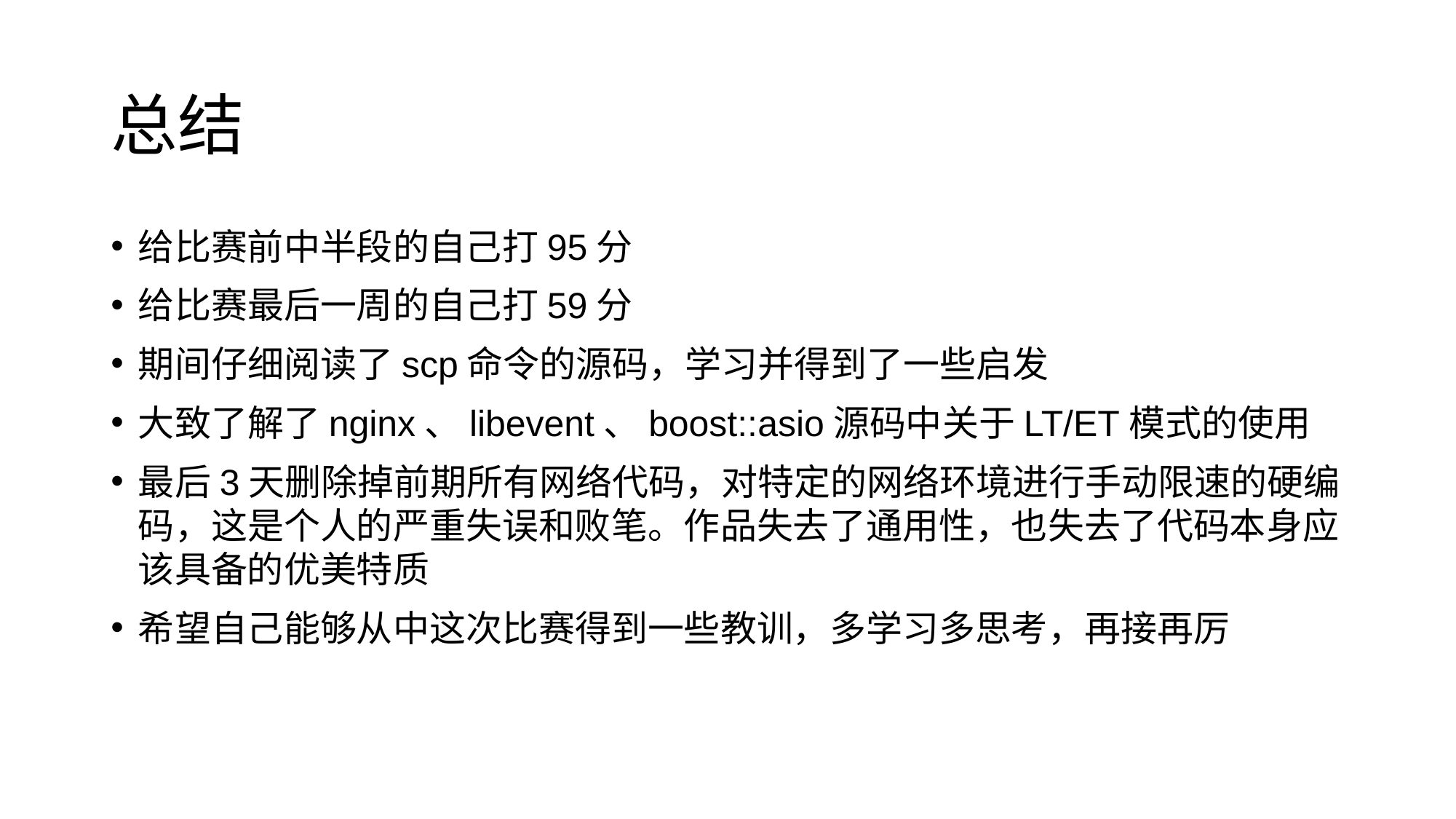

# 总结
给比赛前中半段的自己打95分
给比赛最后一周的自己打59分
期间仔细阅读了scp命令的源码，学习并得到了一些启发
大致了解了nginx、libevent、boost::asio源码中关于LT/ET模式的使用
最后3天删除掉前期所有网络代码，对特定的网络环境进行手动限速的硬编码，这是个人的严重失误和败笔。作品失去了通用性，也失去了代码本身应该具备的优美特质
希望自己能够从中这次比赛得到一些教训，多学习多思考，再接再厉